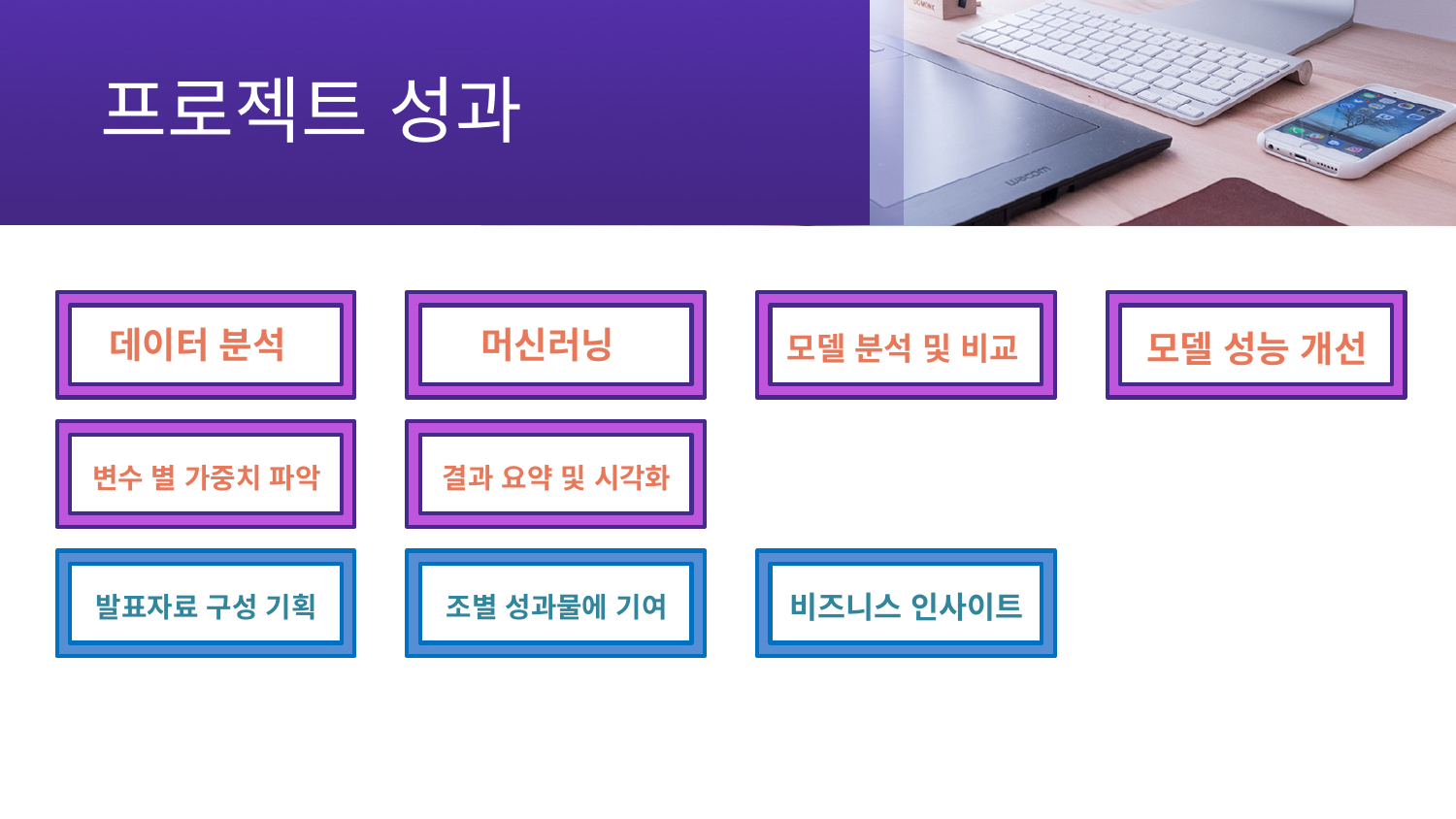

# 프로젝트 성과

데이터 분석
머신러닝
모델 분석 및 비교
모델 성능 개선

변수 별 가중치 파악
결과 요약 및 시각화

발표자료 구성 기획
조별 성과물에 기여
비즈니스 인사이트